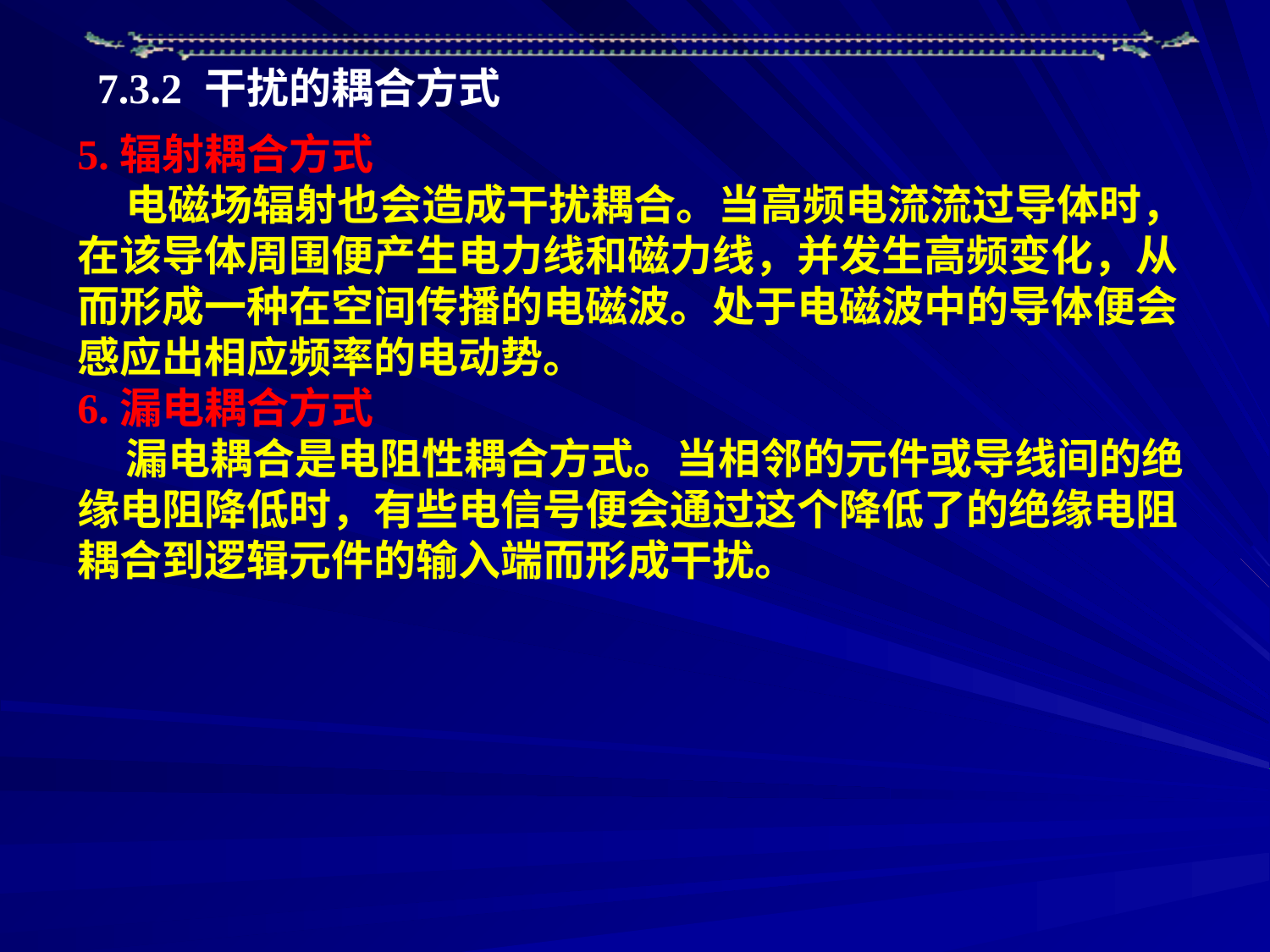

7.3.2 干扰的耦合方式
5.辐射耦合方式
    电磁场辐射也会造成干扰耦合。当高频电流流过导体时，在该导体周围便产生电力线和磁力线，并发生高频变化，从而形成一种在空间传播的电磁波。处于电磁波中的导体便会感应出相应频率的电动势。
6.漏电耦合方式
    漏电耦合是电阻性耦合方式。当相邻的元件或导线间的绝缘电阻降低时，有些电信号便会通过这个降低了的绝缘电阻耦合到逻辑元件的输入端而形成干扰。